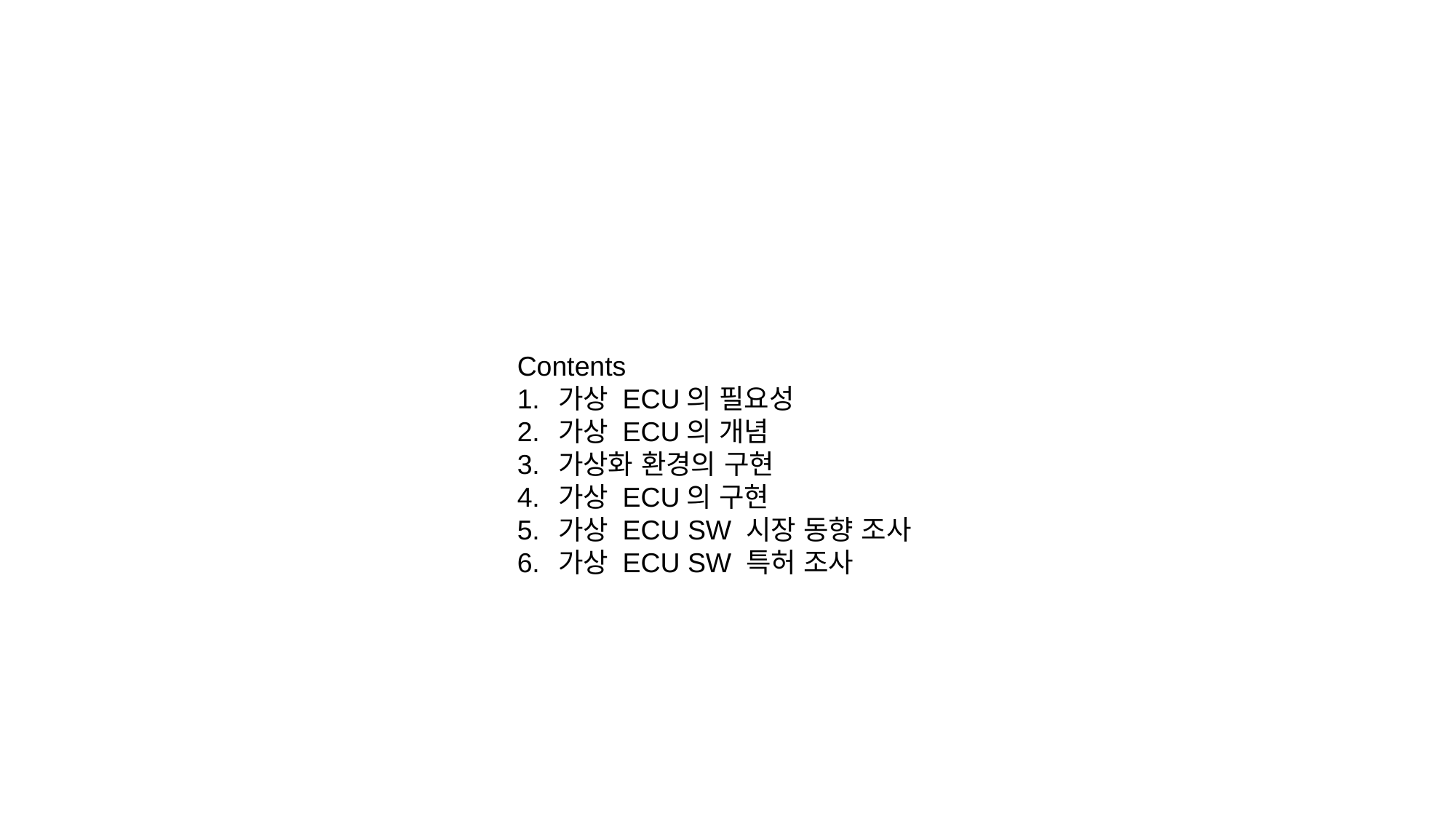

Contents
가상 ECU의 필요성
가상 ECU의 개념
가상화 환경의 구현
가상 ECU의 구현
가상 ECU SW 시장 동향 조사
가상 ECU SW 특허 조사